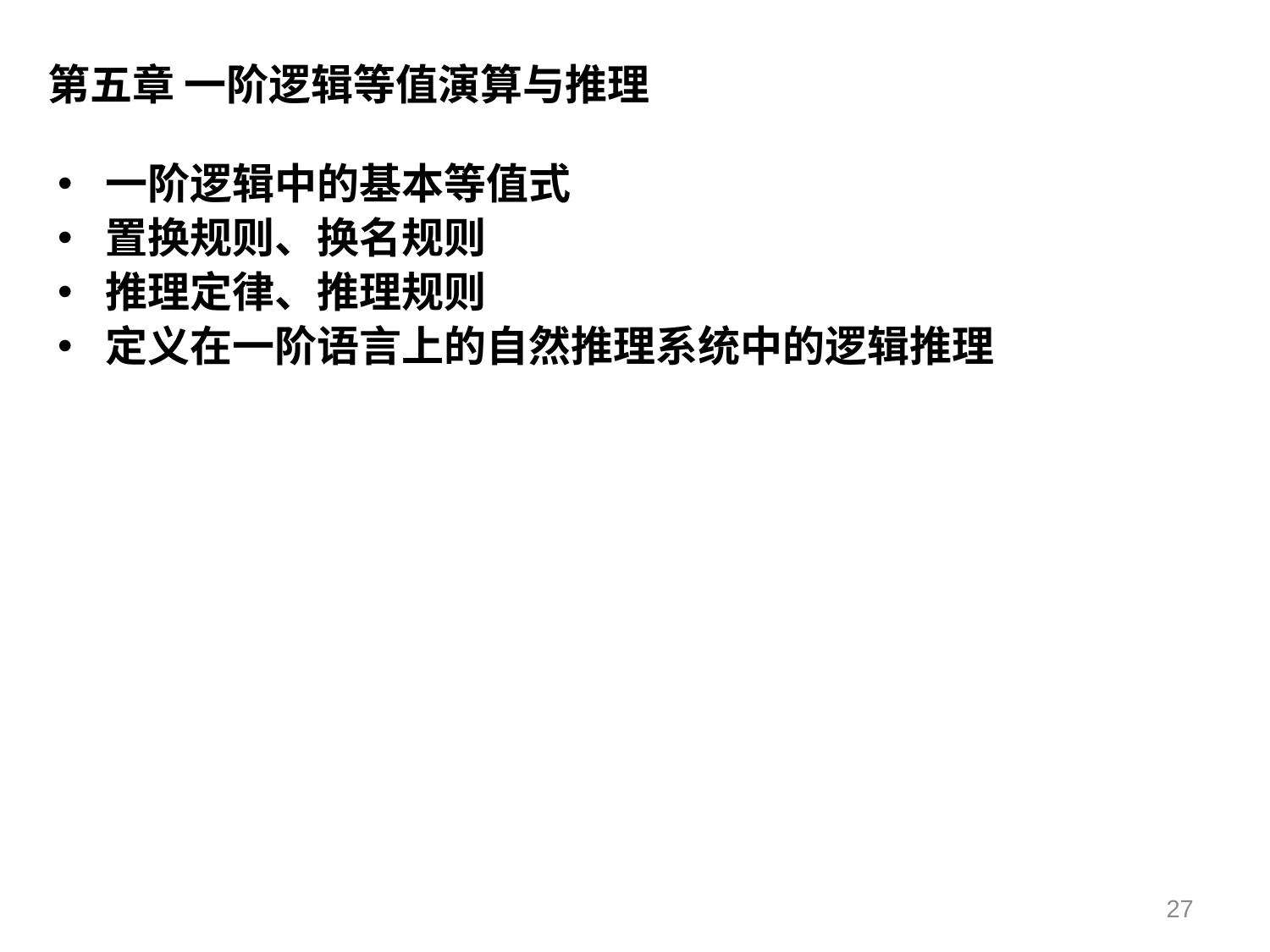

# 第五章 一阶逻辑等值演算与推理
一阶逻辑中的基本等值式
置换规则、换名规则
推理定律、推理规则
定义在一阶语言上的自然推理系统中的逻辑推理
27